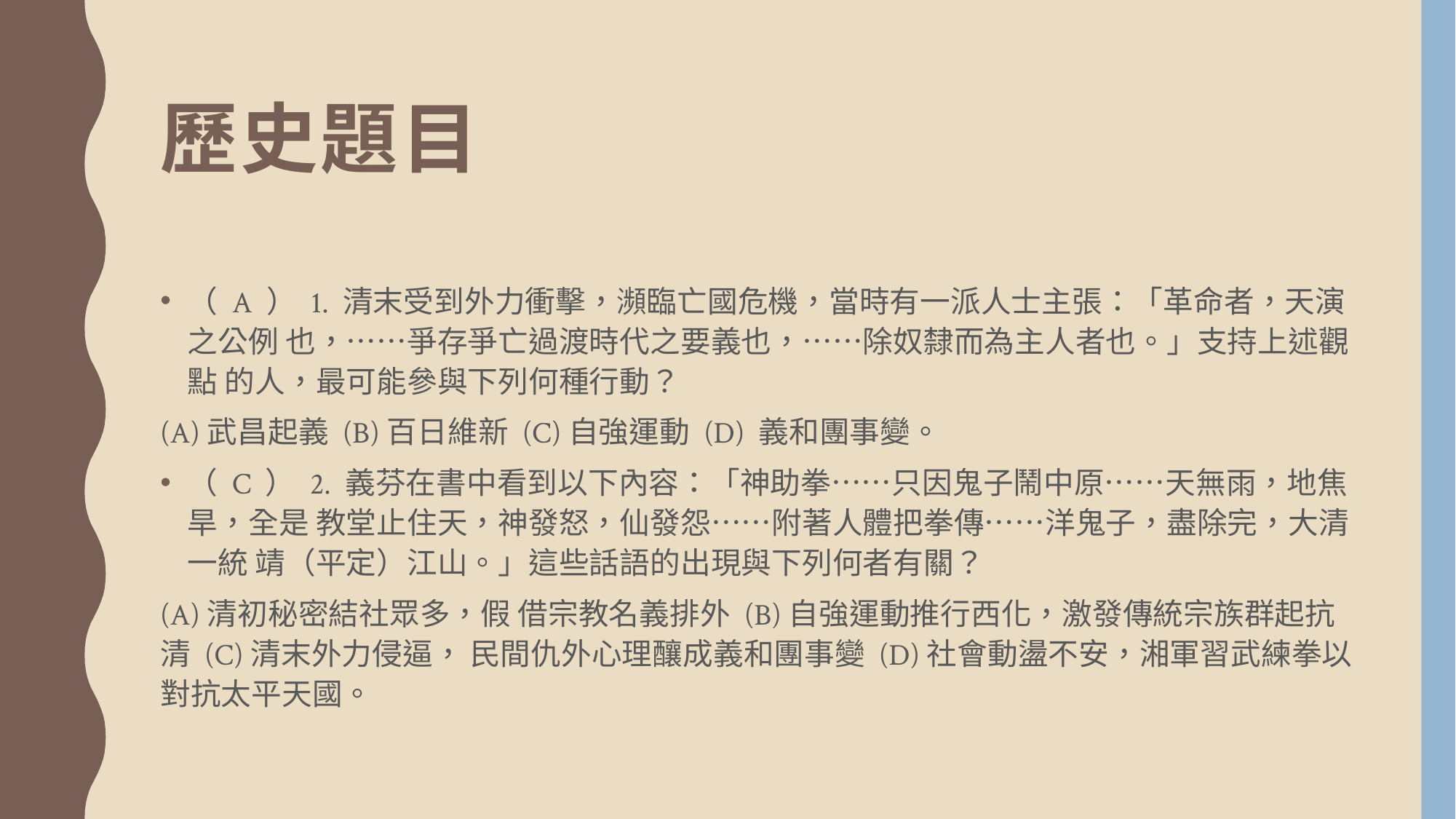

# 歷史題目
（ A ） 1. 清末受到外力衝擊，瀕臨亡國危機，當時有一派人士主張：「革命者，天演之公例 也，……爭存爭亡過渡時代之要義也，……除奴隸而為主人者也。」支持上述觀點 的人，最可能參與下列何種行動？
(A)武昌起義 (B)百日維新 (C)自強運動 (D) 義和團事變。
（ C ） 2. 義芬在書中看到以下內容：「神助拳⋯⋯只因鬼子鬧中原⋯⋯天無雨，地焦旱，全是 教堂止住天，神發怒，仙發怨……附著人體把拳傳……洋鬼子，盡除完，大清一統 靖（平定）江山。」這些話語的出現與下列何者有關？
(A)清初秘密結社眾多，假 借宗教名義排外 (B)自強運動推行西化，激發傳統宗族群起抗清 (C)清末外力侵逼， 民間仇外心理釀成義和團事變 (D)社會動盪不安，湘軍習武練拳以對抗太平天國。